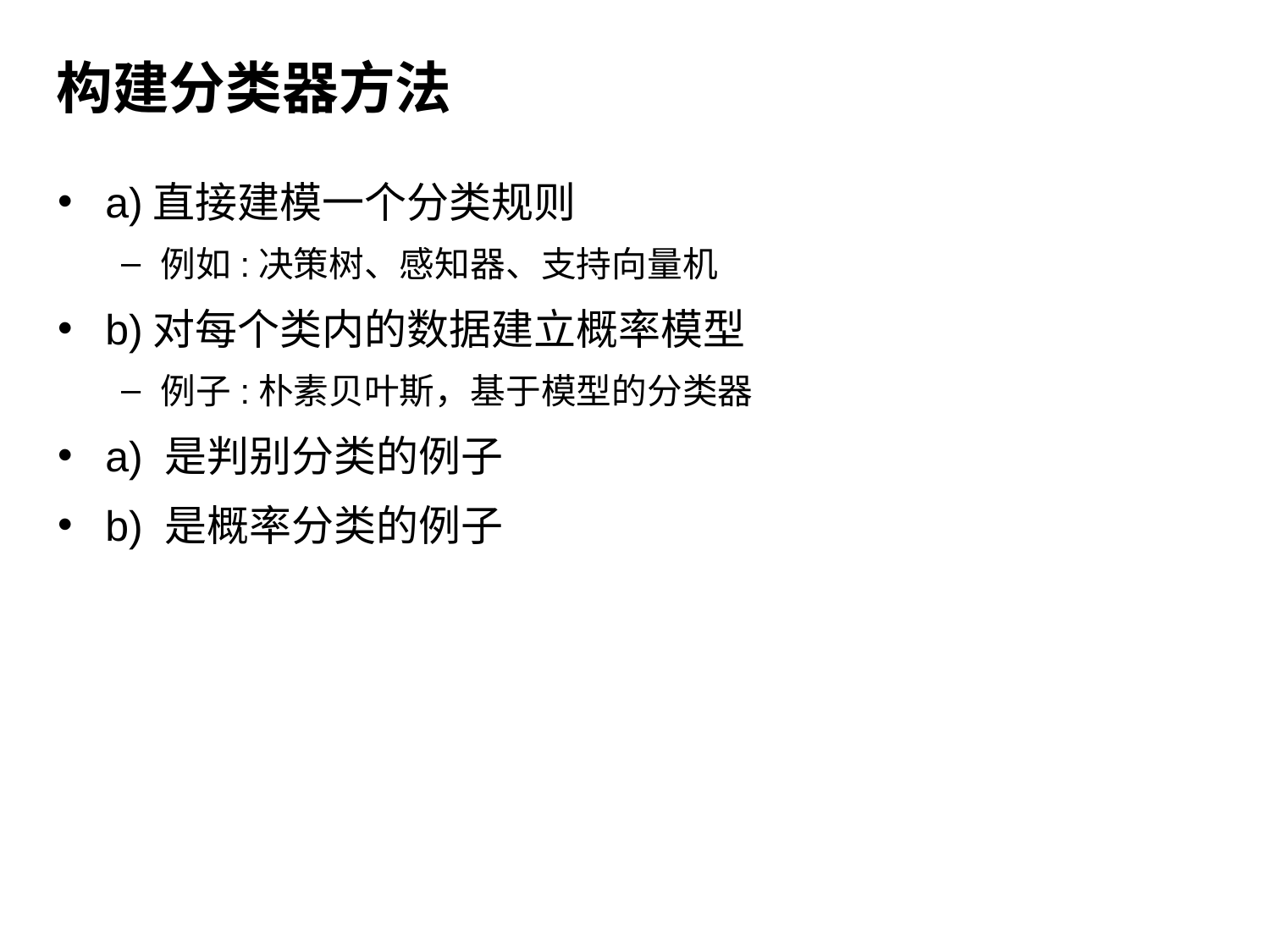

# 构建分类器方法
a)直接建模一个分类规则
例如:决策树、感知器、支持向量机
b)对每个类内的数据建立概率模型
例子:朴素贝叶斯，基于模型的分类器
a) 是判别分类的例子
b) 是概率分类的例子